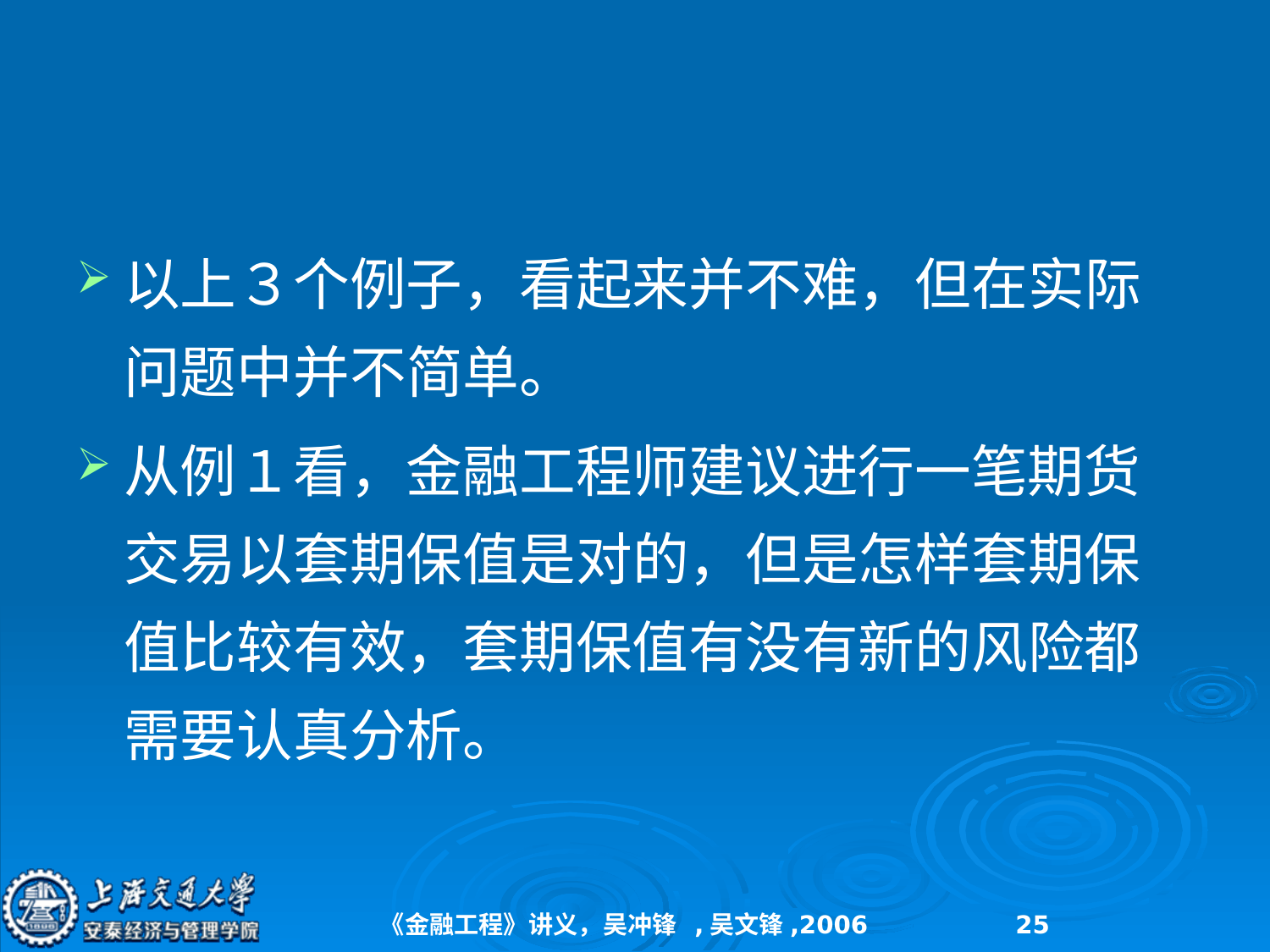

#
以上３个例子，看起来并不难，但在实际问题中并不简单。
从例１看，金融工程师建议进行一笔期货交易以套期保值是对的，但是怎样套期保值比较有效，套期保值有没有新的风险都需要认真分析。